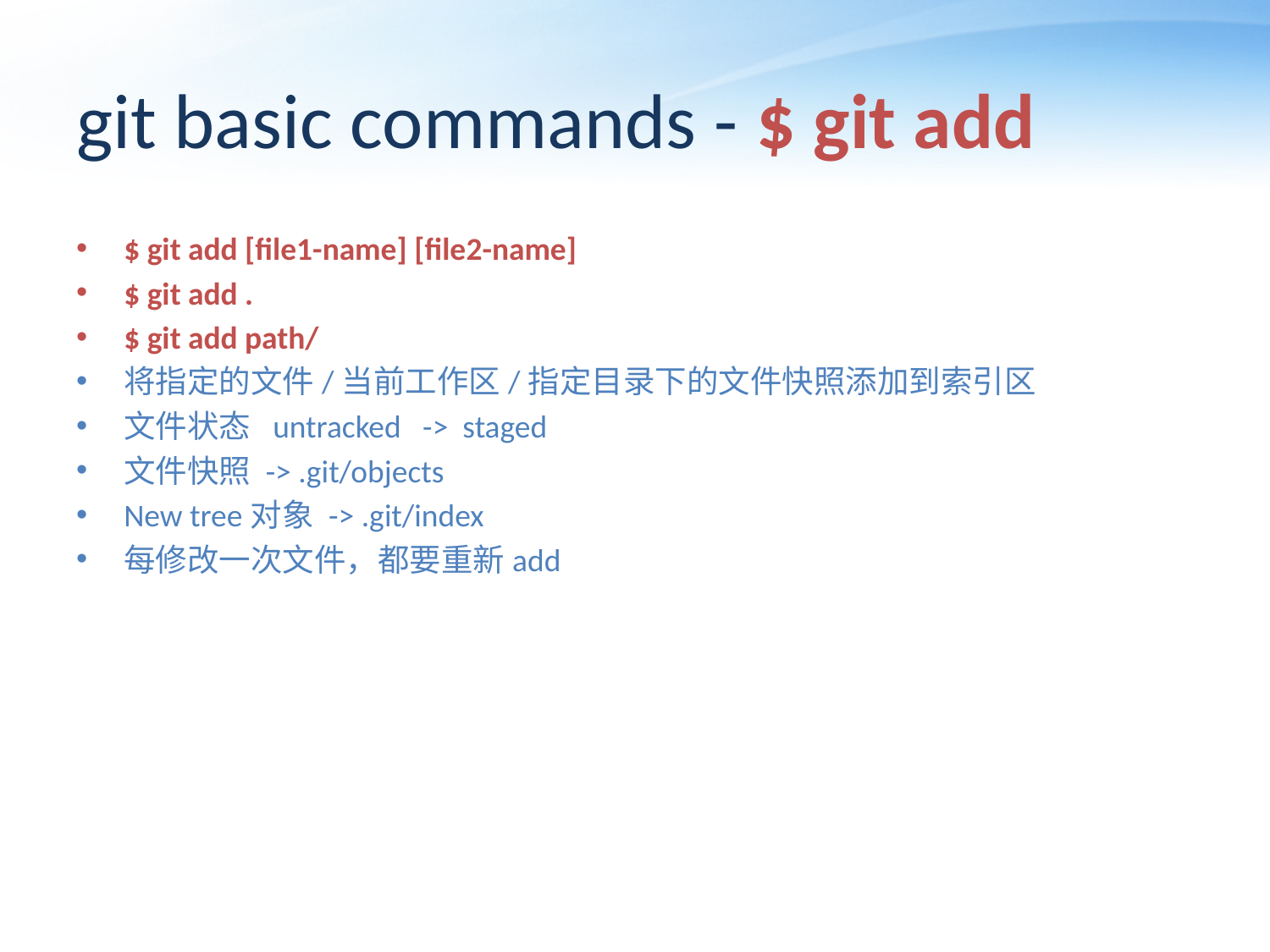

# git basic commands - $ git add
$ git add [file1-name] [file2-name]
$ git add .
$ git add path/
将指定的文件/当前工作区/指定目录下的文件快照添加到索引区
文件状态  untracked   ->  staged
文件快照 -> .git/objects
New tree对象 -> .git/index
每修改一次文件，都要重新add